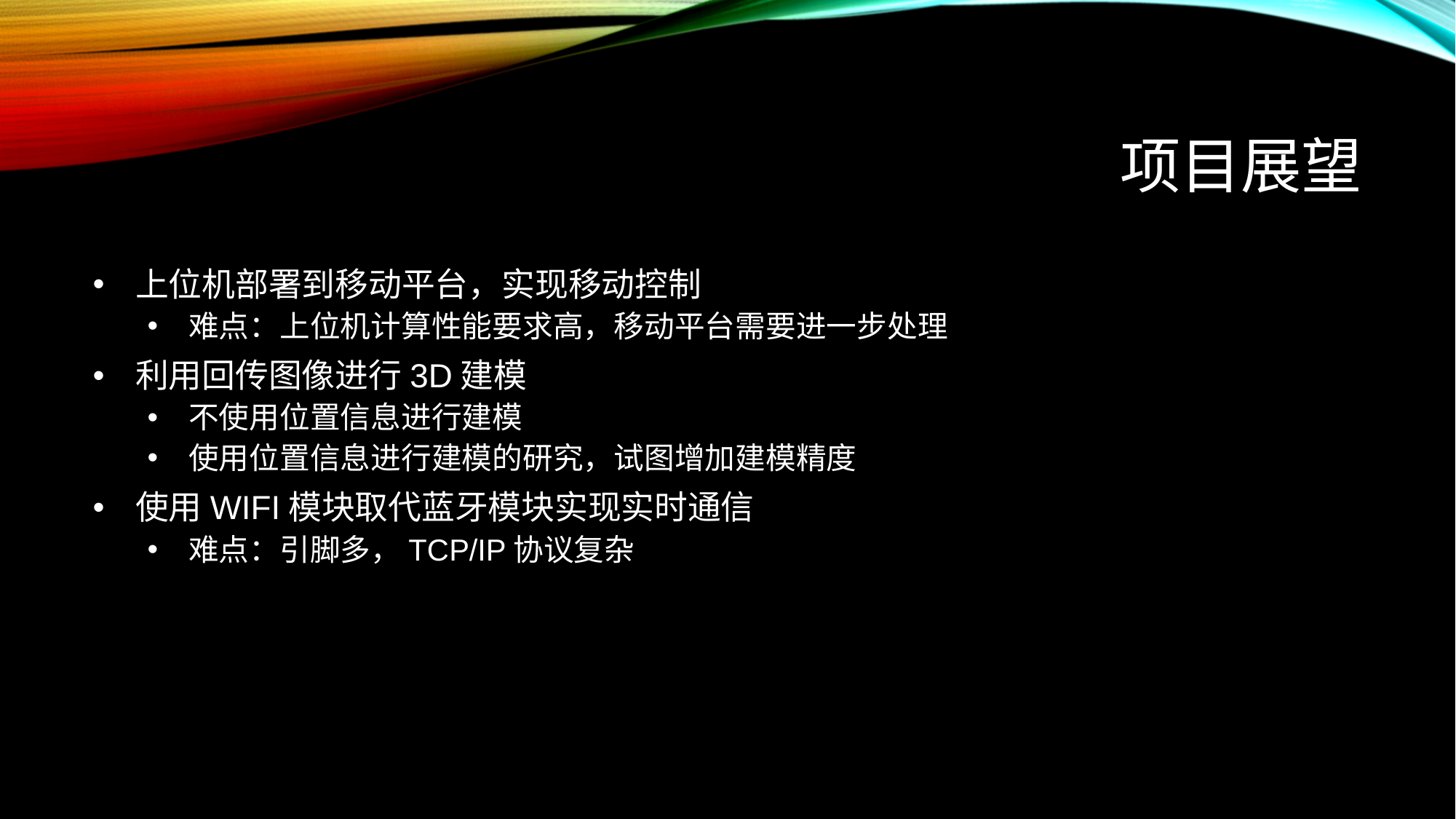

# 项目展望
 上位机部署到移动平台，实现移动控制
 难点：上位机计算性能要求高，移动平台需要进一步处理
 利用回传图像进行3D建模
 不使用位置信息进行建模
 使用位置信息进行建模的研究，试图增加建模精度
 使用WIFI模块取代蓝牙模块实现实时通信
 难点：引脚多，TCP/IP协议复杂